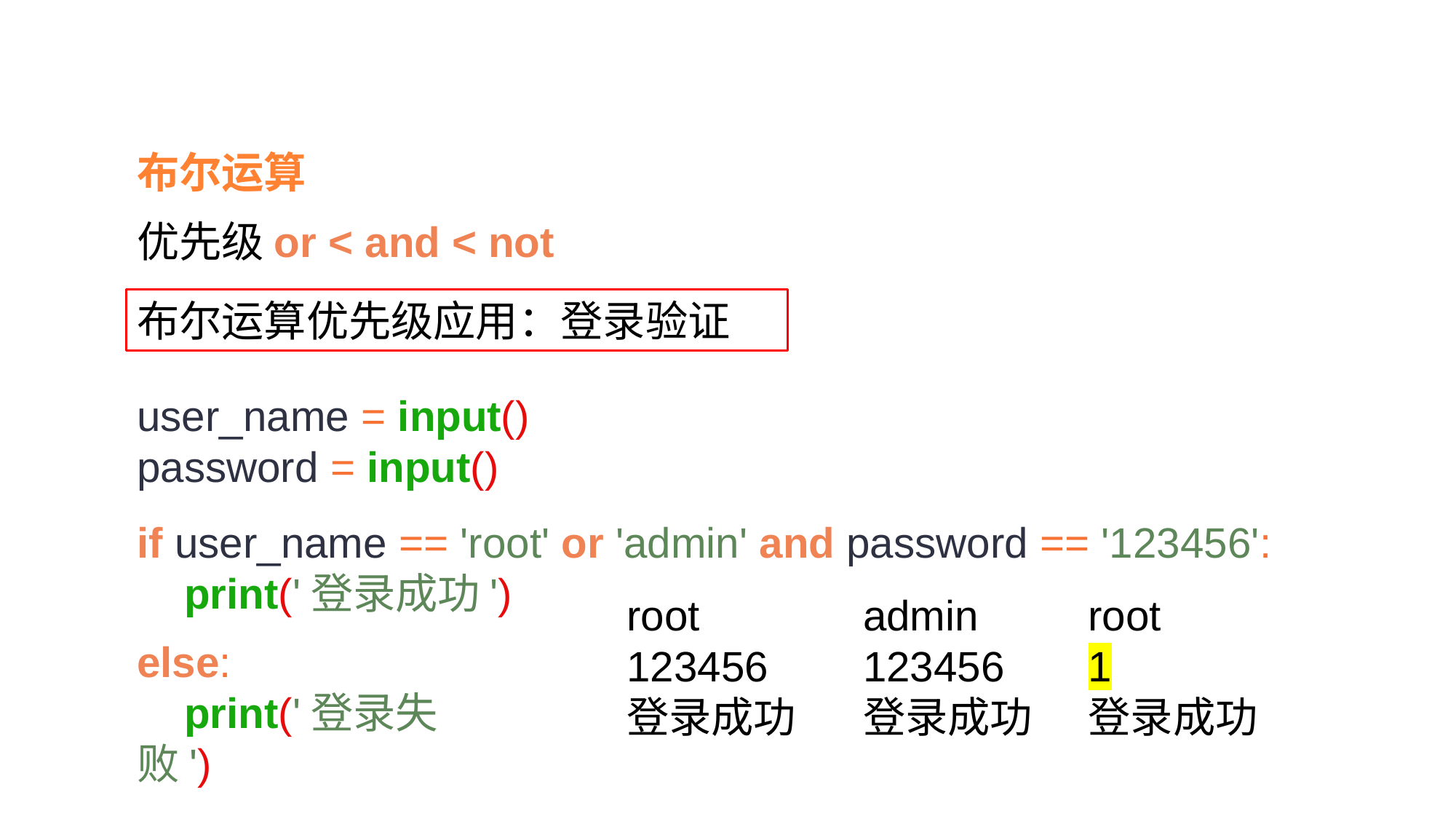

布尔运算
优先级or < and < not
布尔运算优先级应用：登录验证
user_name = input()
password = input()
if user_name == 'root' or 'admin' and password == '123456':
    print('登录成功')
root
123456
登录成功
root
1
登录成功
admin
123456
登录成功
else:
    print('登录失败')